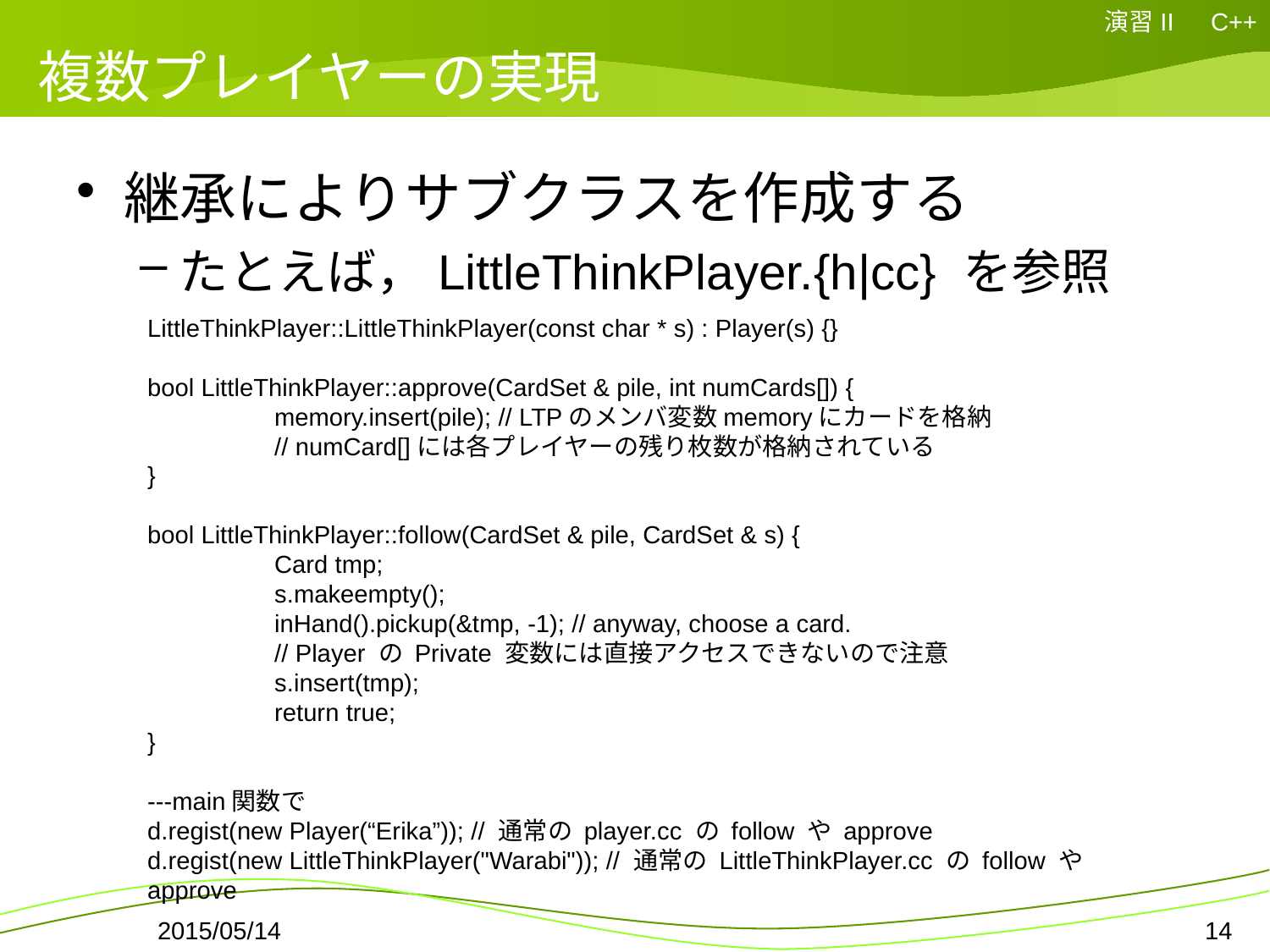

演習II　C++
# 複数プレイヤーの実現
継承によりサブクラスを作成する
たとえば，LittleThinkPlayer.{h|cc} を参照
LittleThinkPlayer::LittleThinkPlayer(const char * s) : Player(s) {}

bool LittleThinkPlayer::approve(CardSet & pile, int numCards[]) {
	memory.insert(pile); // LTPのメンバ変数memoryにカードを格納
	// numCard[]には各プレイヤーの残り枚数が格納されている
}

bool LittleThinkPlayer::follow(CardSet & pile, CardSet & s) {
	Card tmp;
	s.makeempty();
	inHand().pickup(&tmp, -1); // anyway, choose a card.
	// Player の Private 変数には直接アクセスできないので注意
	s.insert(tmp);
	return true;
}

---main関数で
d.regist(new Player(“Erika”)); // 通常の player.cc の follow や approve
d.regist(new LittleThinkPlayer("Warabi")); // 通常の LittleThinkPlayer.cc の follow や approve
2015/05/14
14